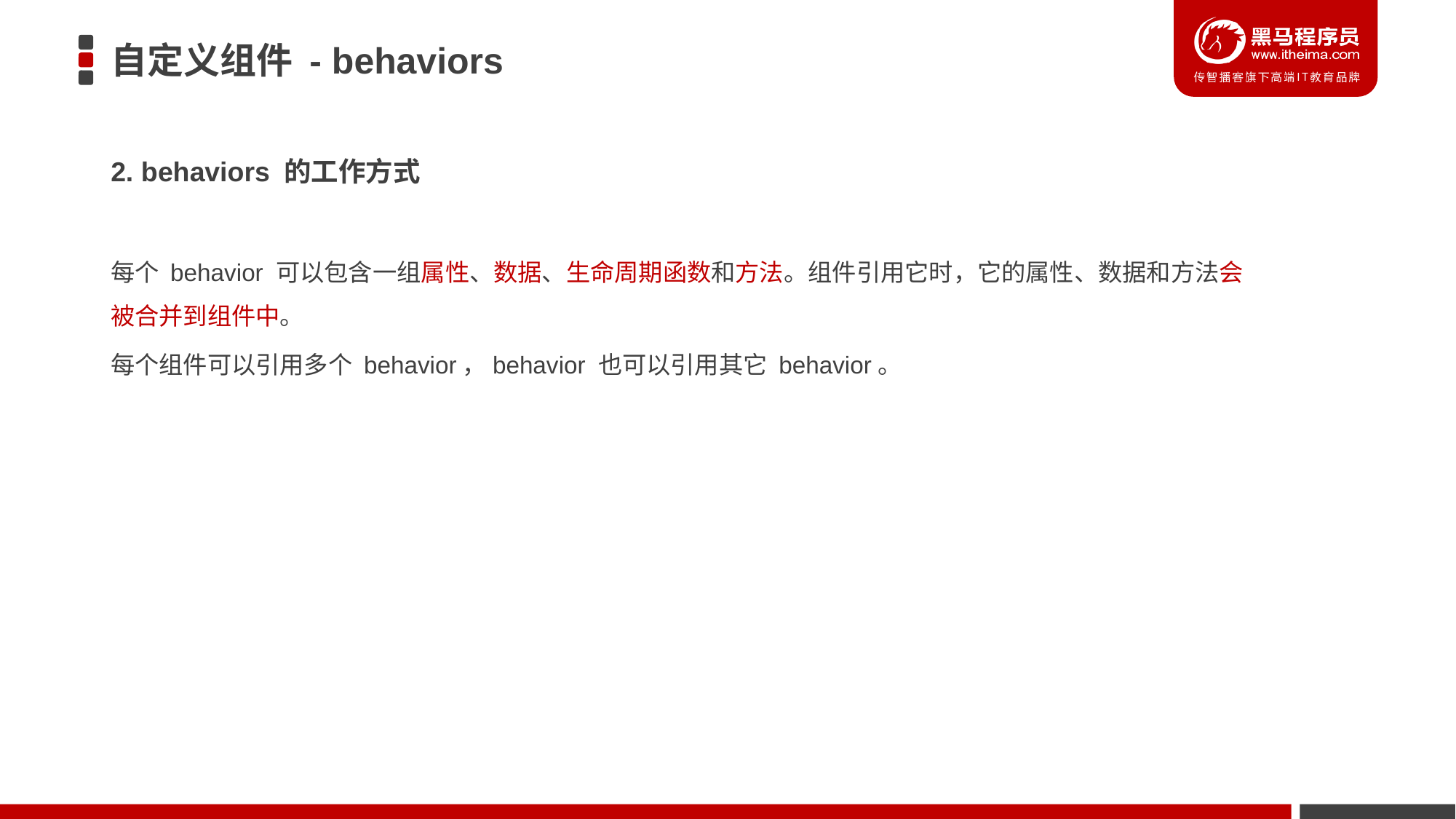

# 自定义组件 - behaviors
2. behaviors 的工作方式
每个 behavior 可以包含一组属性、数据、生命周期函数和方法。组件引用它时，它的属性、数据和方法会被合并到组件中。
每个组件可以引用多个 behavior，behavior 也可以引用其它 behavior。